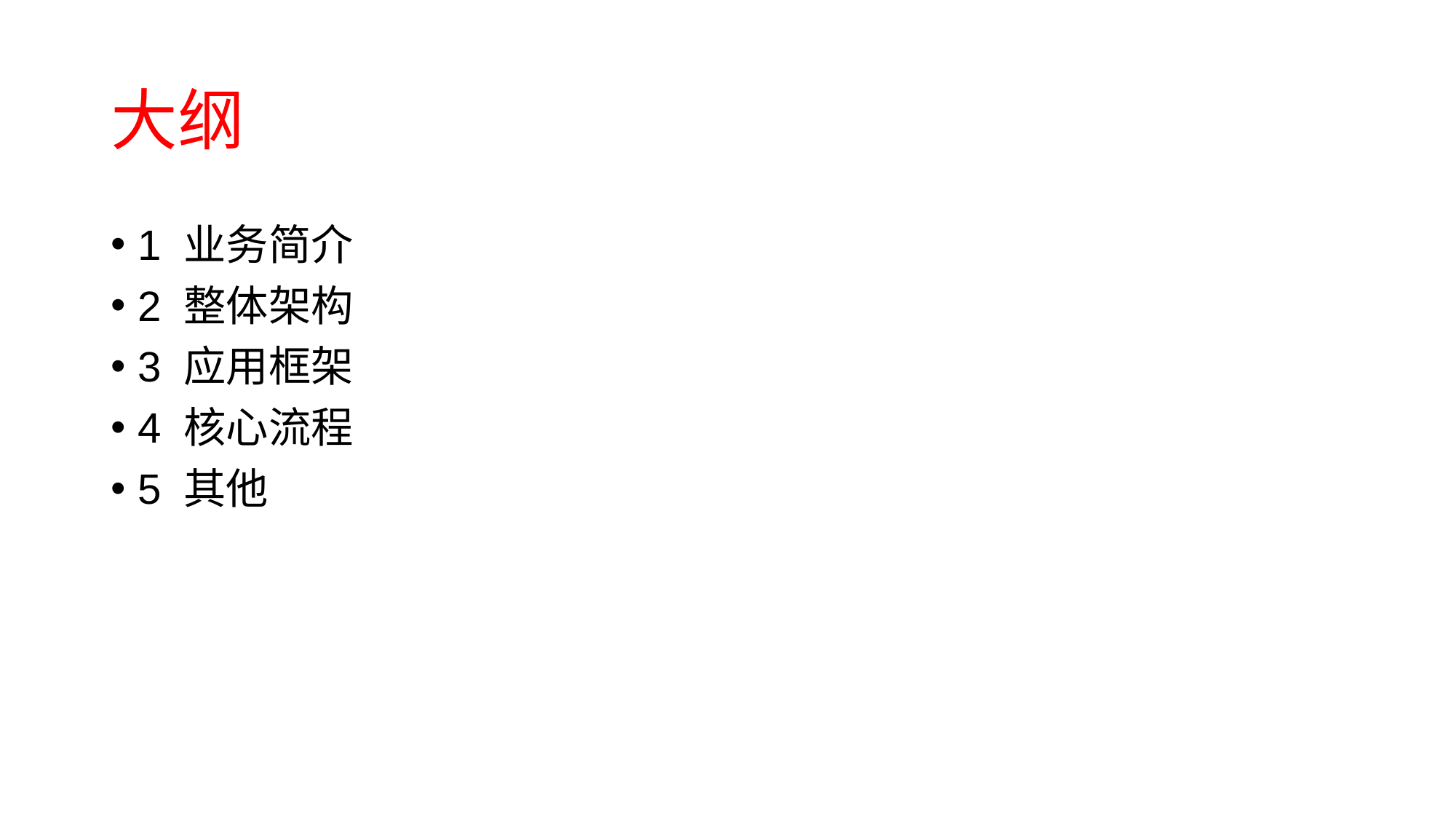

# 大纲
1 业务简介
2 整体架构
3 应用框架
4 核心流程
5 其他